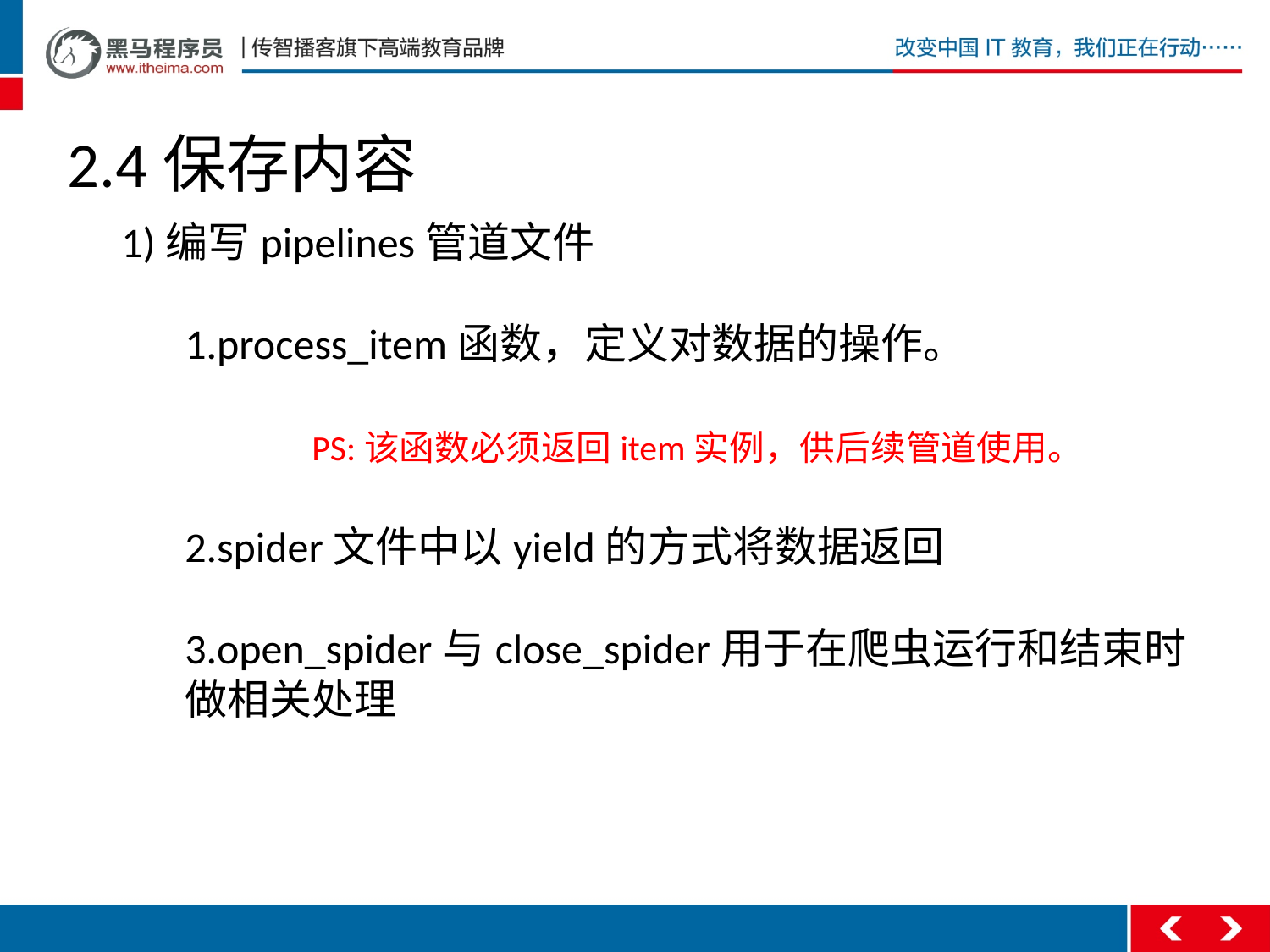

2.4保存内容
1)编写pipelines管道文件

1.process_item函数，定义对数据的操作。

	PS:该函数必须返回item实例，供后续管道使用。

2.spider文件中以yield的方式将数据返回

3.open_spider与close_spider用于在爬虫运行和结束时做相关处理